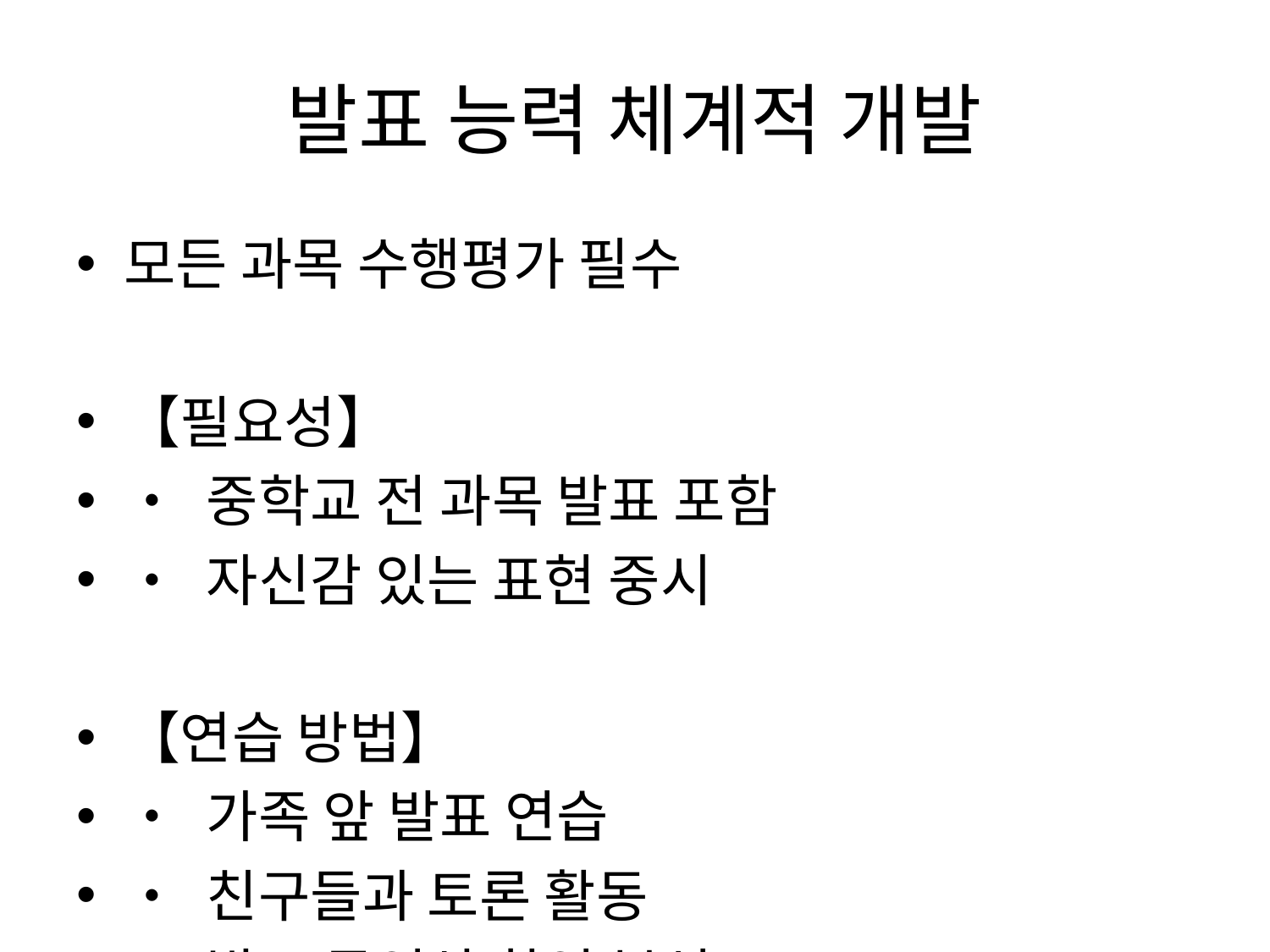

# 발표 능력 체계적 개발
모든 과목 수행평가 필수

【필요성】
• 중학교 전 과목 발표 포함
• 자신감 있는 표현 중시

【연습 방법】
• 가족 앞 발표 연습
• 친구들과 토론 활동
• 발표 동영상 촬영 분석

【목표】당당하고 설득력 있는 발표